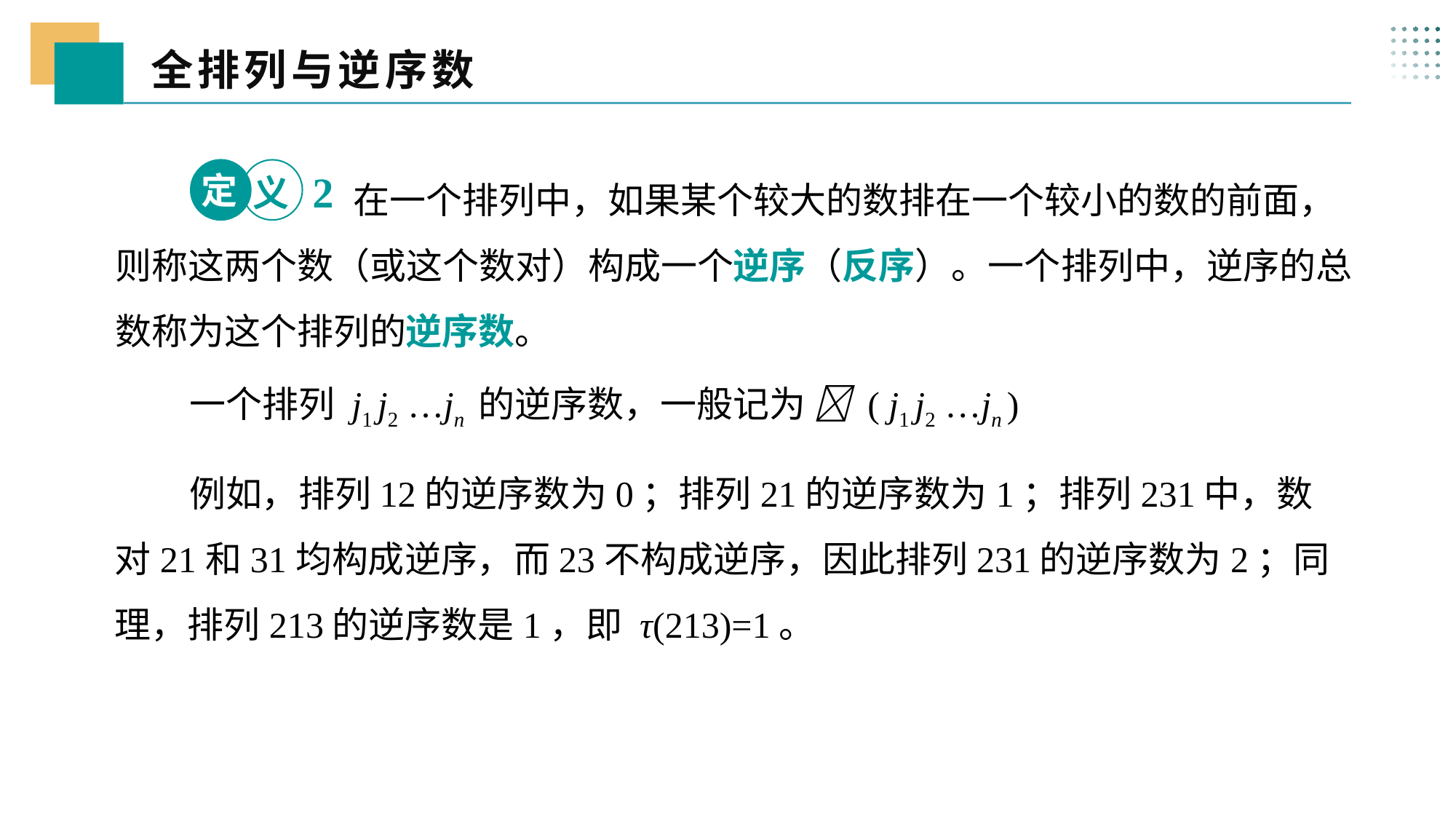

全排列与逆序数
 一、
                            在一个排列中，如果某个较大的数排在一个较小的数的前面，则称这两个数（或这个数对）构成一个逆序（反序）。一个排列中，逆序的总数称为这个排列的逆序数。

定

2
义
        一个排列 j1 j2 …jn 的逆序数，一般记为 τ ( j1 j2 …jn )
        例如，排列12的逆序数为0；排列21的逆序数为1；排列231中，数对21和31均构成逆序，而23不构成逆序，因此排列231的逆序数为2；同理，排列213的逆序数是1，即 τ(213)=1。